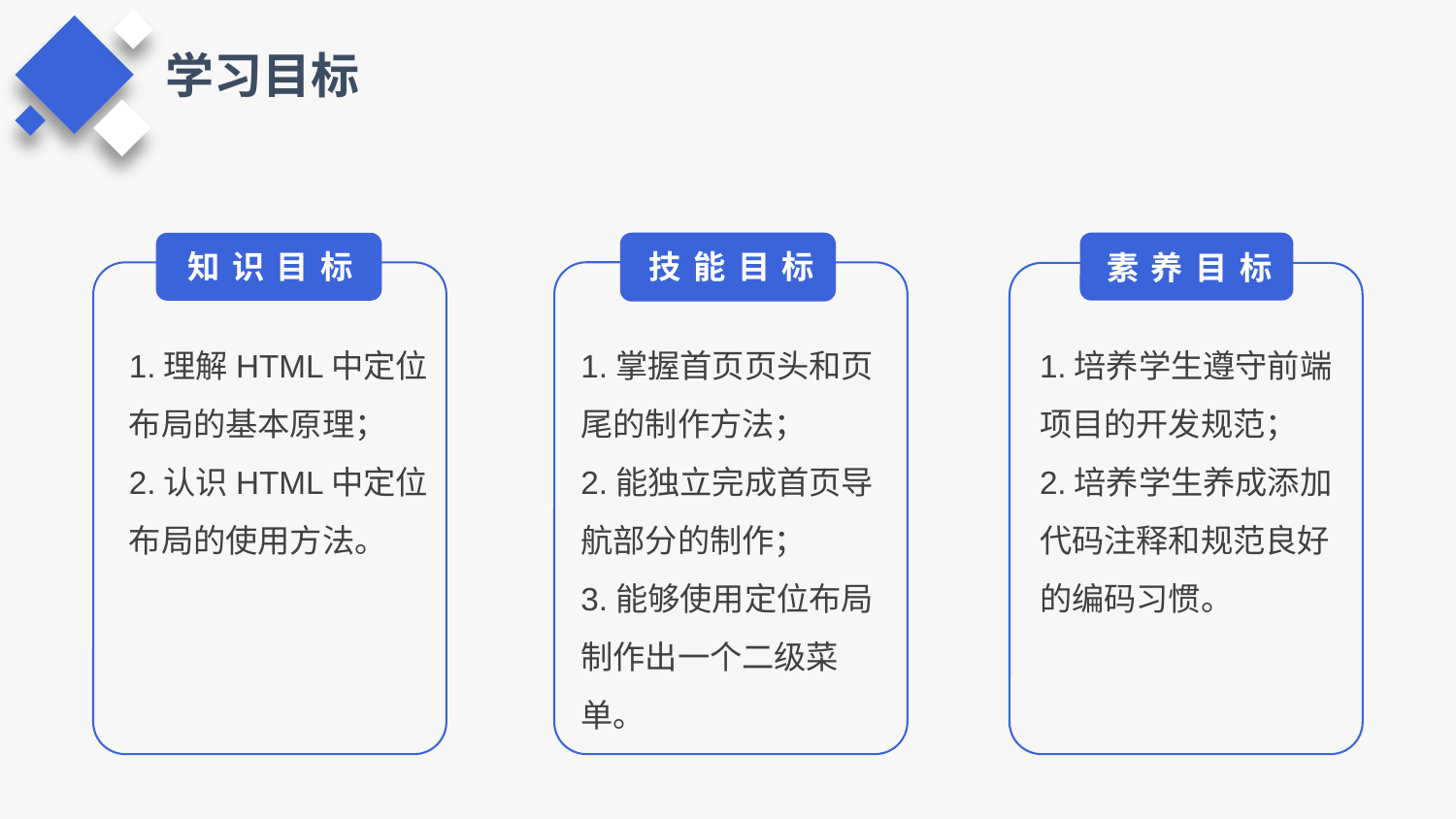

学习目标

素养目标

1.培养学生遵守前端项目的开发规范；
2.培养学生养成添加代码注释和规范良好的编码习惯。

技能目标

1.掌握首页页头和页尾的制作方法；
2.能独立完成首页导航部分的制作；
3.能够使用定位布局制作出一个二级菜单。

知识目标

1.理解HTML中定位布局的基本原理；
2.认识HTML中定位布局的使用方法。